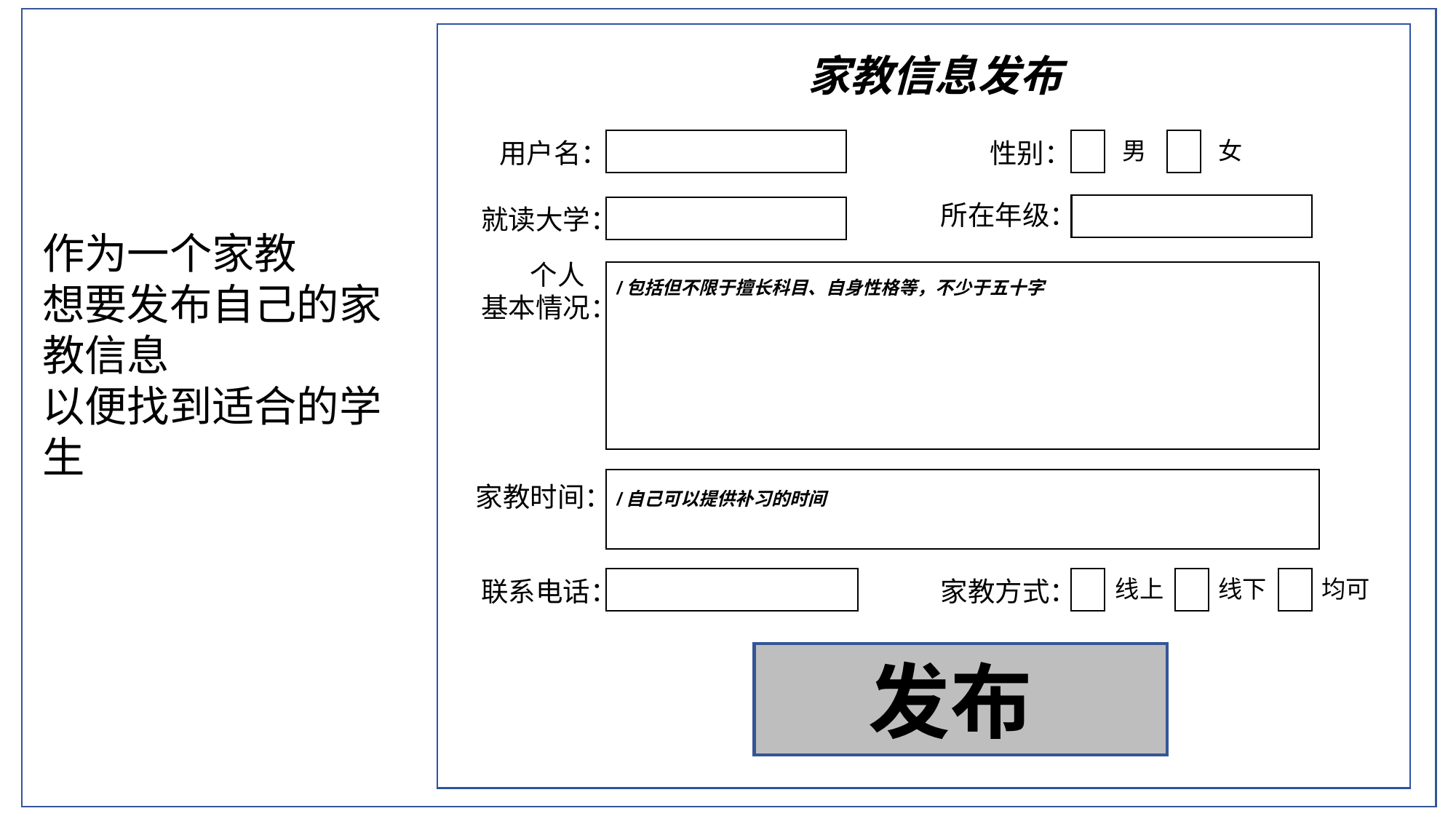

家教信息发布
用户名：

性别：

男

女
  所在年级：

  就读大学：

作为一个家教
想要发布自己的家教信息
以便找到适合的学生
          个人
  基本情况：

/包括但不限于擅长科目、自身性格等，不少于五十字

家教时间：
/自己可以提供补习的时间
  联系电话：

线上

线下

均可
  家教方式：

发布